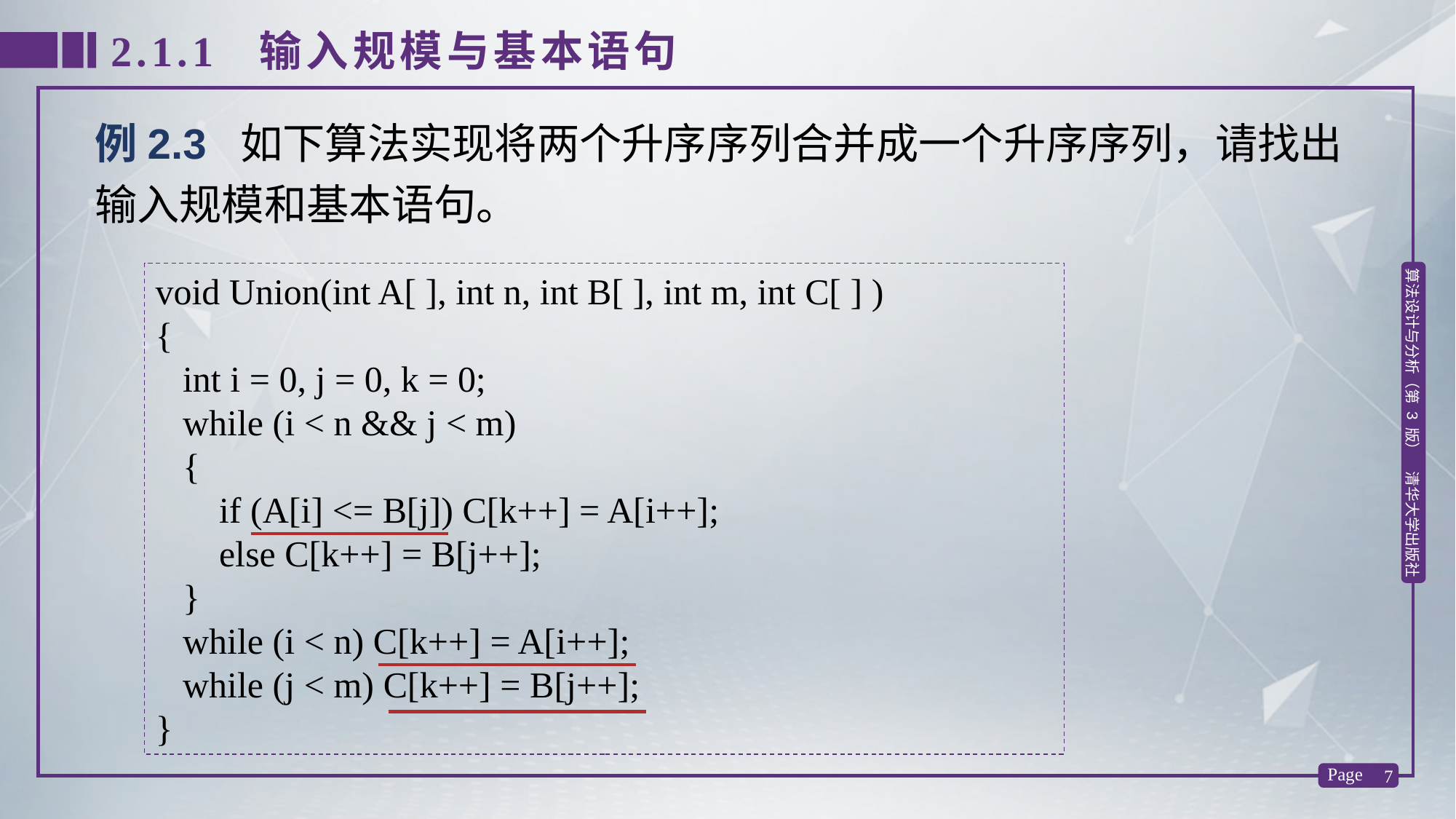

2.1.1  输入规模与基本语句
例2.3  如下算法实现将两个升序序列合并成一个升序序列，请找出输入规模和基本语句。
void Union(int A[ ], int n, int B[ ], int m, int C[ ] )
{
   int i = 0, j = 0, k = 0;
   while (i < n && j < m)
   {
       if (A[i] <= B[j]) C[k++] = A[i++];
       else C[k++] = B[j++];
   }
   while (i < n) C[k++] = A[i++];
   while (j < m) C[k++] = B[j++];
}